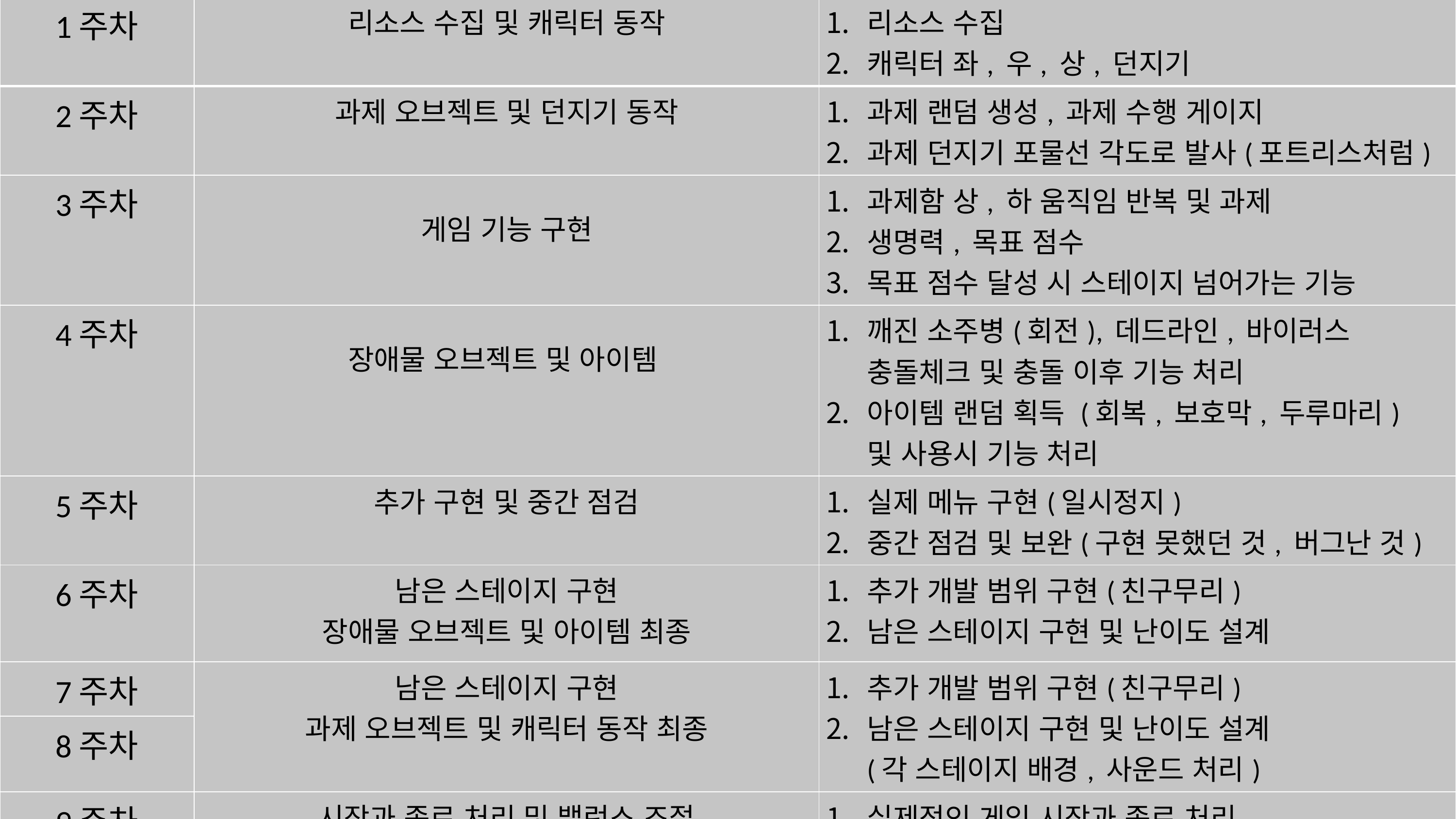

| 1주차 | 리소스 수집 및 캐릭터 동작 | 리소스 수집 캐릭터 좌, 우, 상, 던지기 |
| --- | --- | --- |
| 2주차 | 과제 오브젝트 및 던지기 동작 | 과제 랜덤 생성, 과제 수행 게이지 과제 던지기 포물선 각도로 발사(포트리스처럼) |
| 3주차 | 게임 기능 구현 | 과제함 상, 하 움직임 반복 및 과제 생명력, 목표 점수 목표 점수 달성 시 스테이지 넘어가는 기능 |
| 4주차 | 장애물 오브젝트 및 아이템 | 깨진 소주병(회전), 데드라인, 바이러스 충돌체크 및 충돌 이후 기능 처리 아이템 랜덤 획득 (회복, 보호막, 두루마리) 및 사용시 기능 처리 |
| 5주차 | 추가 구현 및 중간 점검 | 실제 메뉴 구현(일시정지) 중간 점검 및 보완(구현 못했던 것, 버그난 것) |
| 6주차 | 남은 스테이지 구현 장애물 오브젝트 및 아이템 최종 | 추가 개발 범위 구현(친구무리) 남은 스테이지 구현 및 난이도 설계 |
| 7주차 | 남은 스테이지 구현 과제 오브젝트 및 캐릭터 동작 최종 | 추가 개발 범위 구현(친구무리) 남은 스테이지 구현 및 난이도 설계 (각 스테이지 배경, 사운드 처리) |
| 8주차 | 과제 오브젝트 및 던지기 동작 최종 |  |
| 9주차 | 시작과 종료 처리 및 밸런스 조절 | 실제적인 게임 시작과 종료 처리 밸런스 조절 |
| 10주차 | 마무리 | 최종 점검 및 릴리즈 |